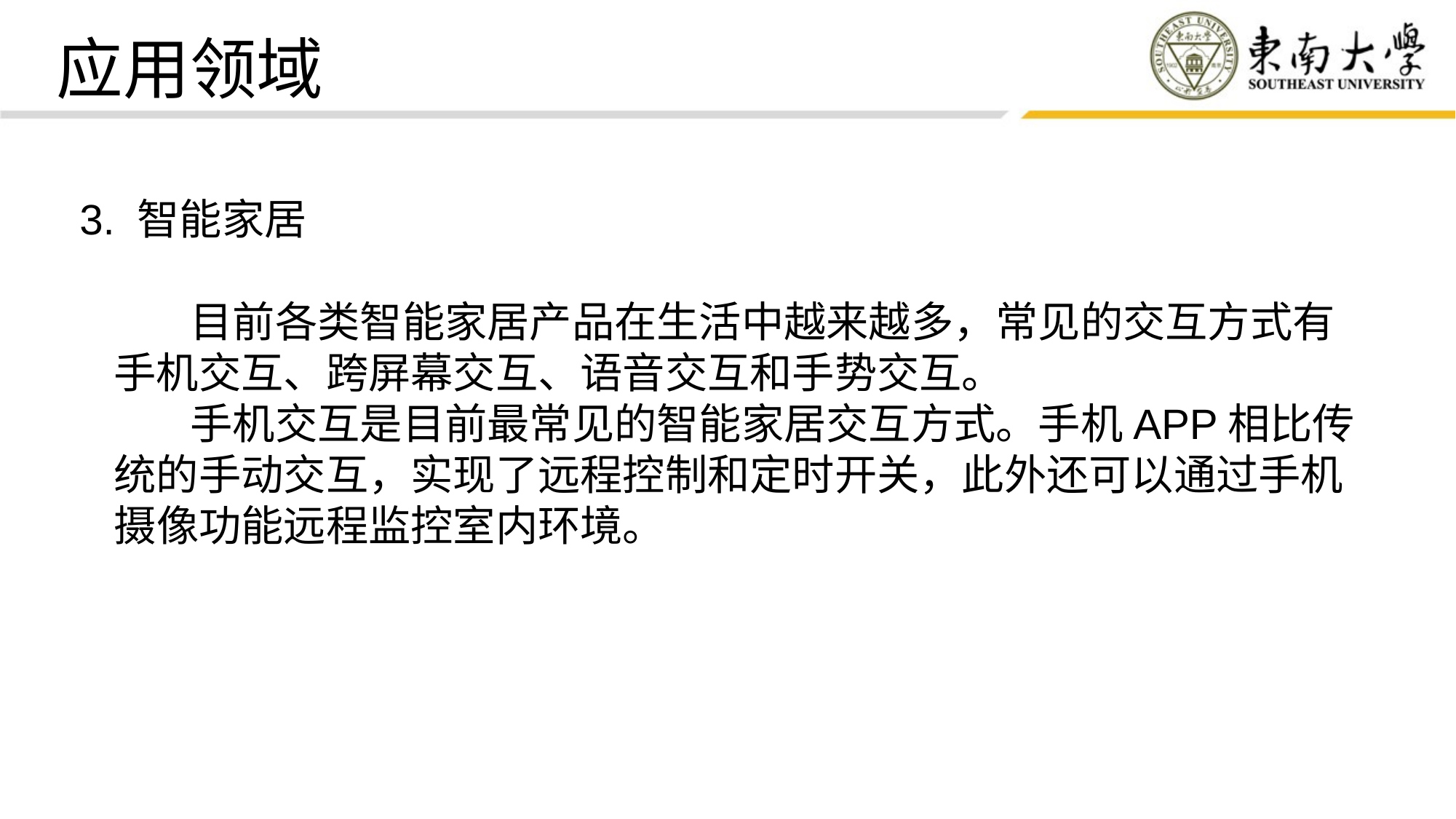

应用领域
3. 智能家居
       目前各类智能家居产品在生活中越来越多，常见的交互方式有手机交互、跨屏幕交互、语音交互和手势交互。
       手机交互是目前最常见的智能家居交互方式。手机APP相比传统的手动交互，实现了远程控制和定时开关，此外还可以通过手机摄像功能远程监控室内环境。